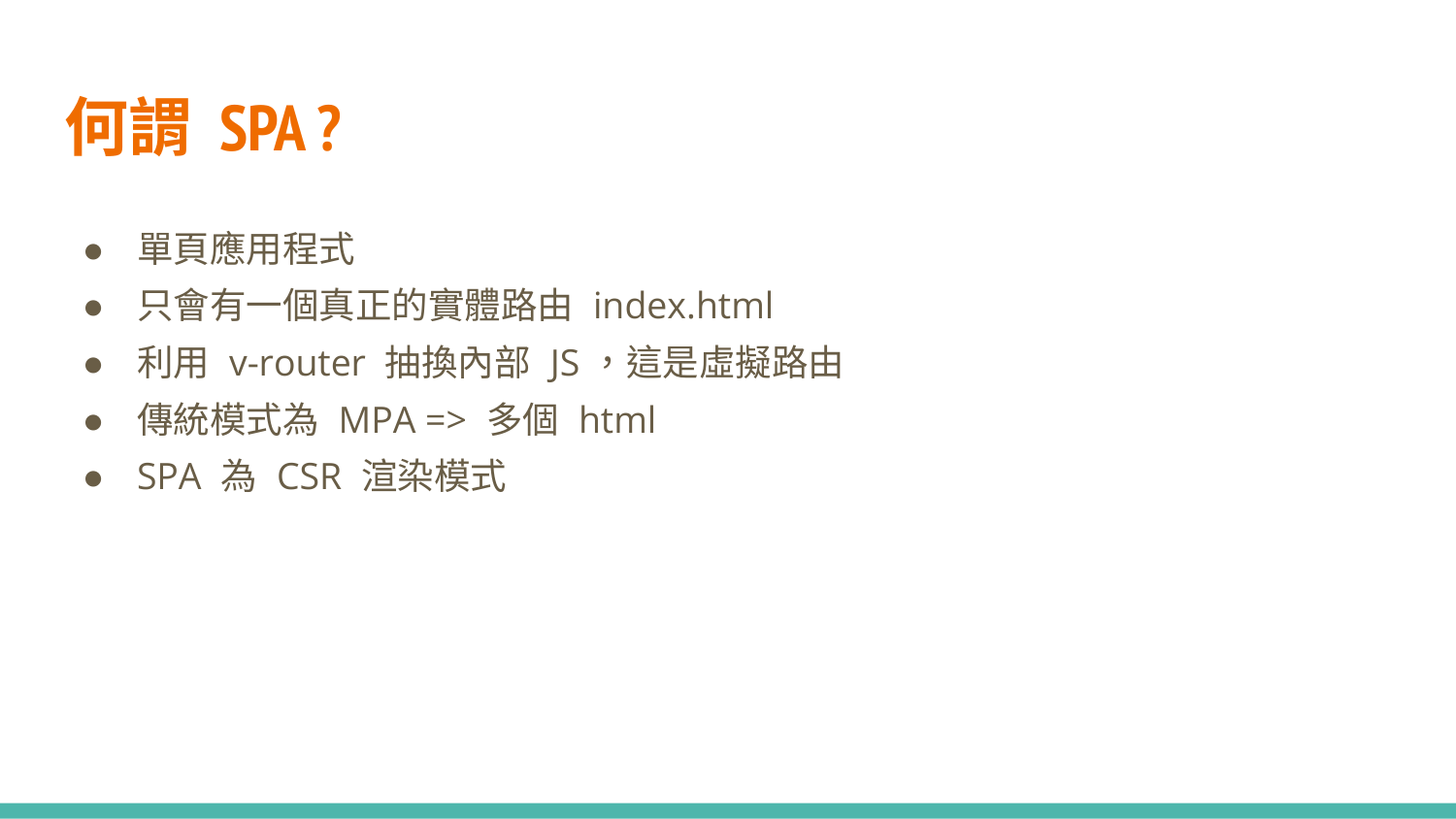

# 何謂 SPA ?
單頁應用程式
只會有一個真正的實體路由 index.html
利用 v-router 抽換內部 JS，這是虛擬路由
傳統模式為 MPA => 多個 html
SPA 為 CSR 渲染模式